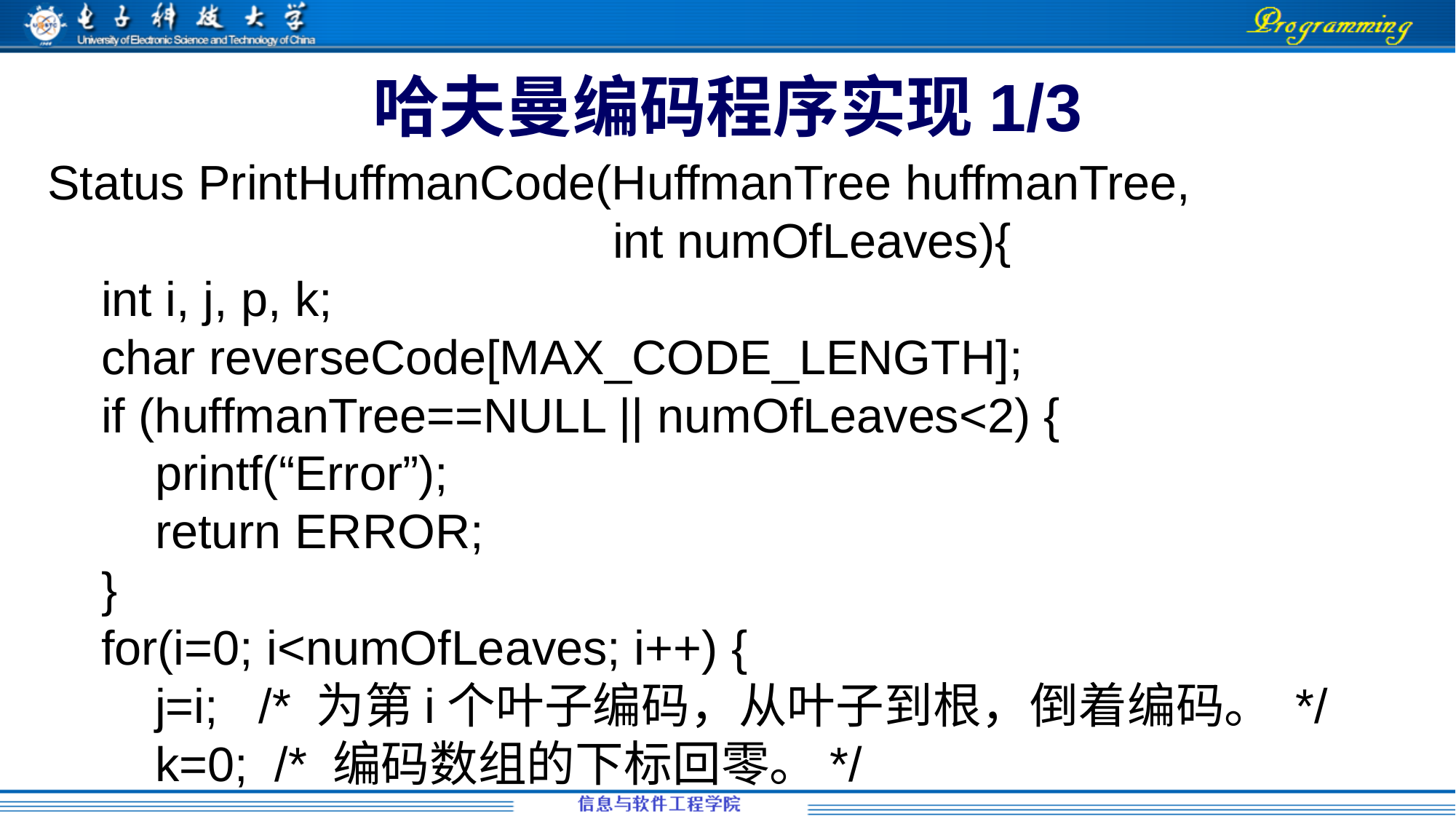

# 哈夫曼编码程序实现1/3
Status PrintHuffmanCode(HuffmanTree huffmanTree,
                                          int numOfLeaves){
    int i, j, p, k;
    char reverseCode[MAX_CODE_LENGTH];
    if (huffmanTree==NULL || numOfLeaves<2) {
        printf(“Error”);
        return ERROR;
    }
    for(i=0; i<numOfLeaves; i++) {
        j=i;   /* 为第i个叶子编码，从叶子到根，倒着编码。 */
        k=0;  /* 编码数组的下标回零。*/